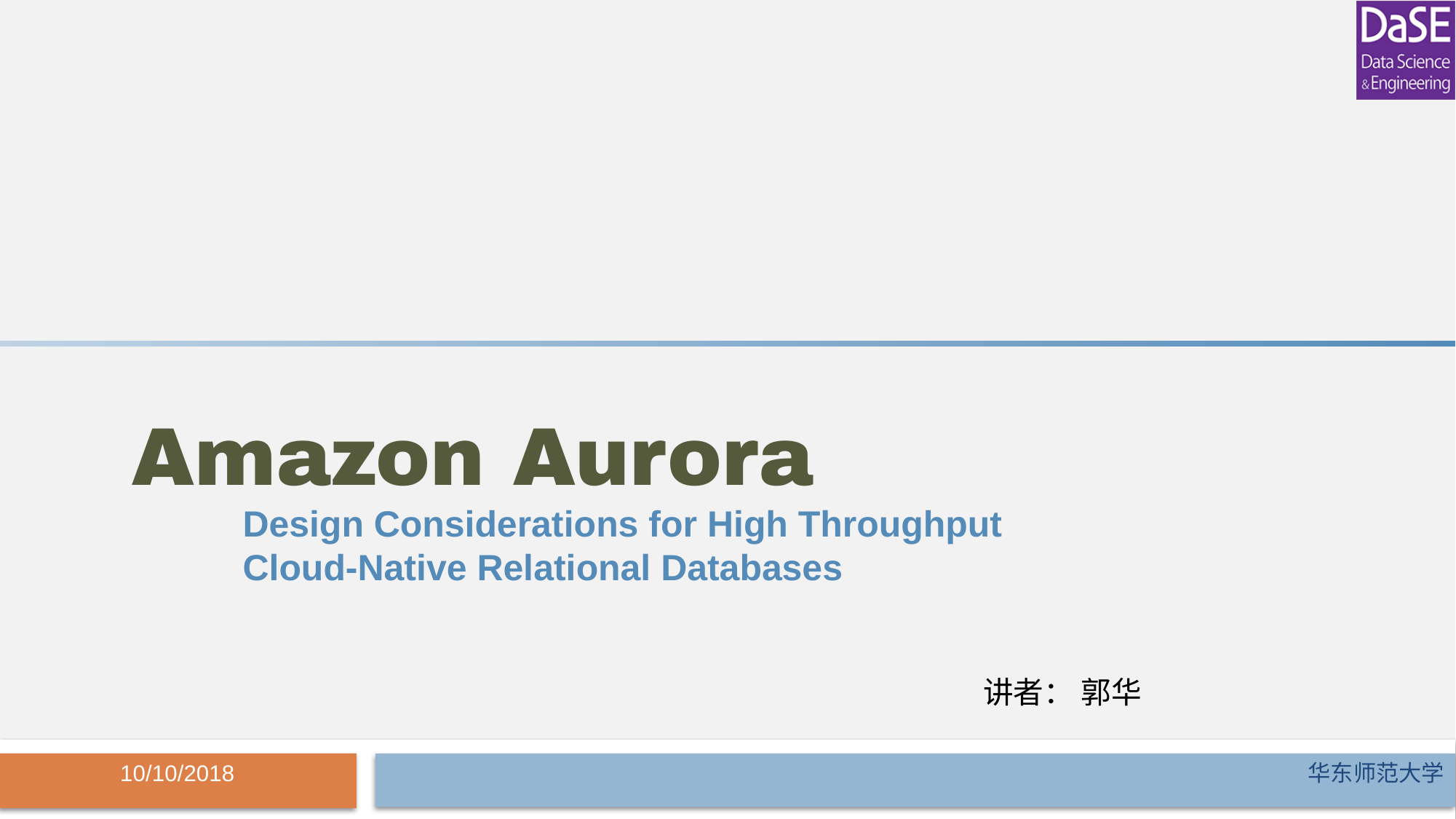

1
Amazon Aurora
# Design Considerations for High Throughput Cloud-Native Relational Databases
讲者： 郭华